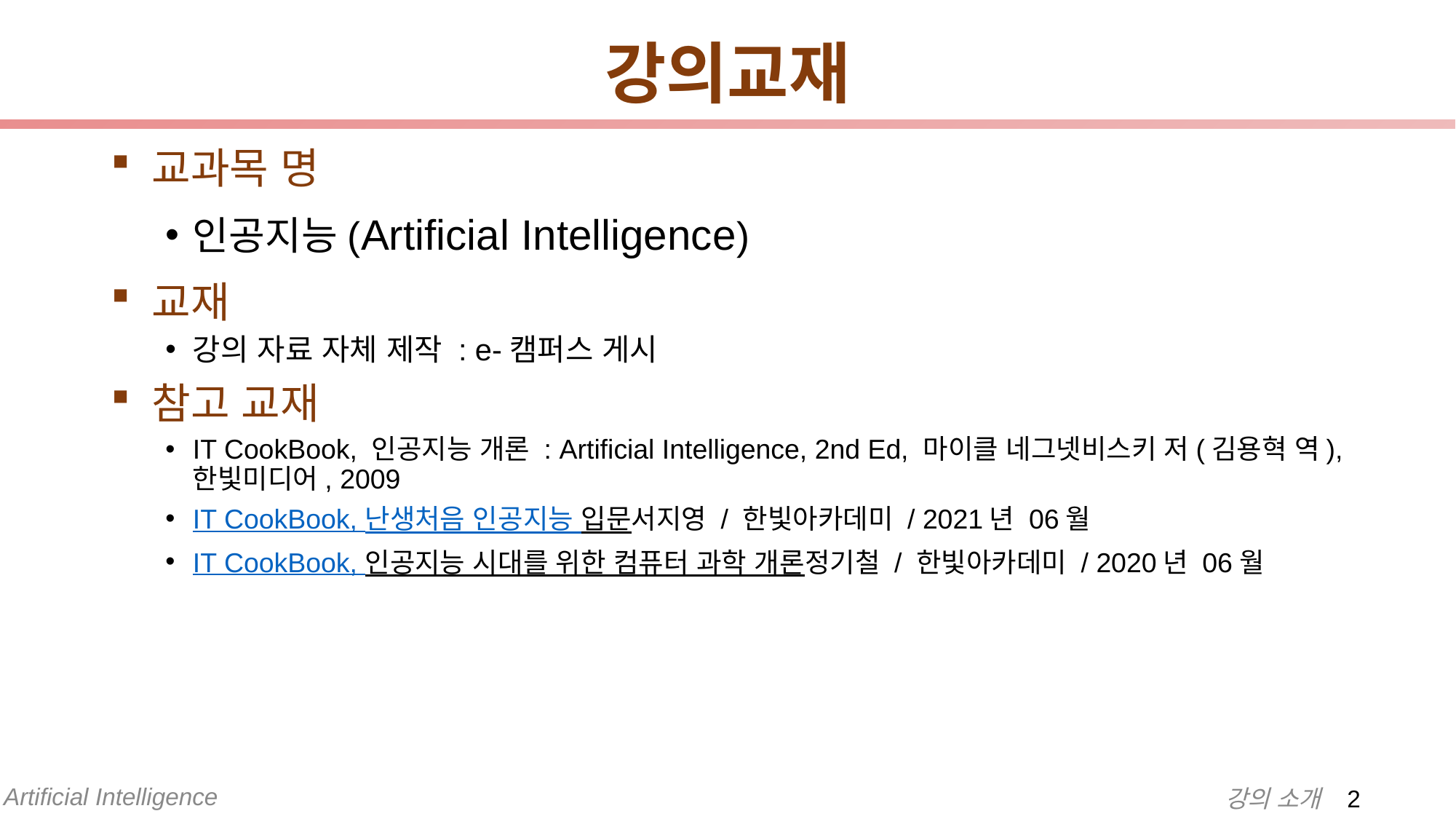

# 강의교재
교과목 명
인공지능(Artificial Intelligence)
교재
강의 자료 자체 제작 : e-캠퍼스 게시
참고 교재
IT CookBook, 인공지능 개론 : Artificial Intelligence, 2nd Ed, 마이클 네그넷비스키 저(김용혁 역), 한빛미디어, 2009
IT CookBook, 난생처음 인공지능 입문서지영 / 한빛아카데미 / 2021년 06월
IT CookBook, 인공지능 시대를 위한 컴퓨터 과학 개론정기철 / 한빛아카데미 / 2020년 06월